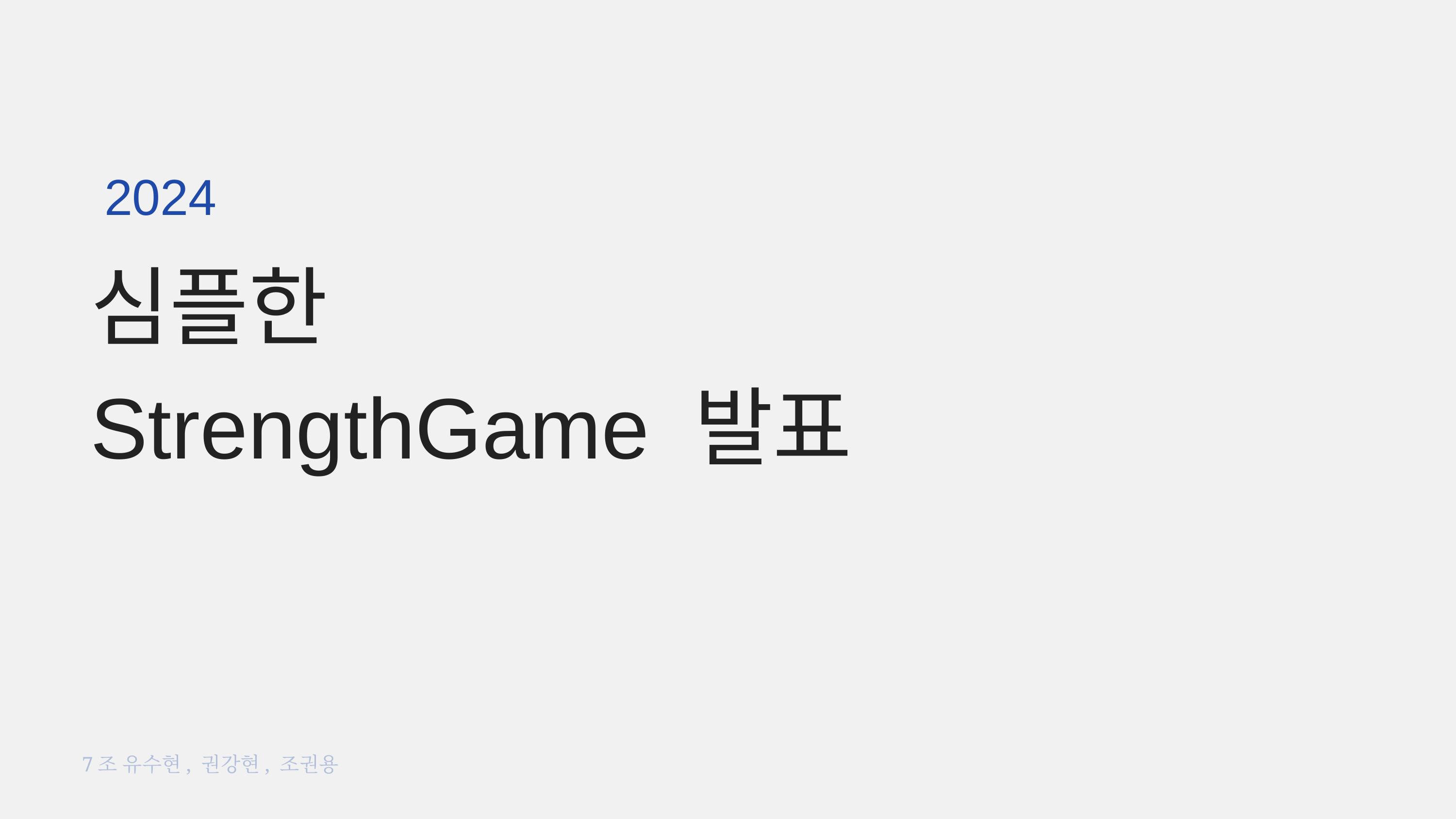

2024
심플한
StrengthGame 발표
7조 유수현, 권강현, 조권용